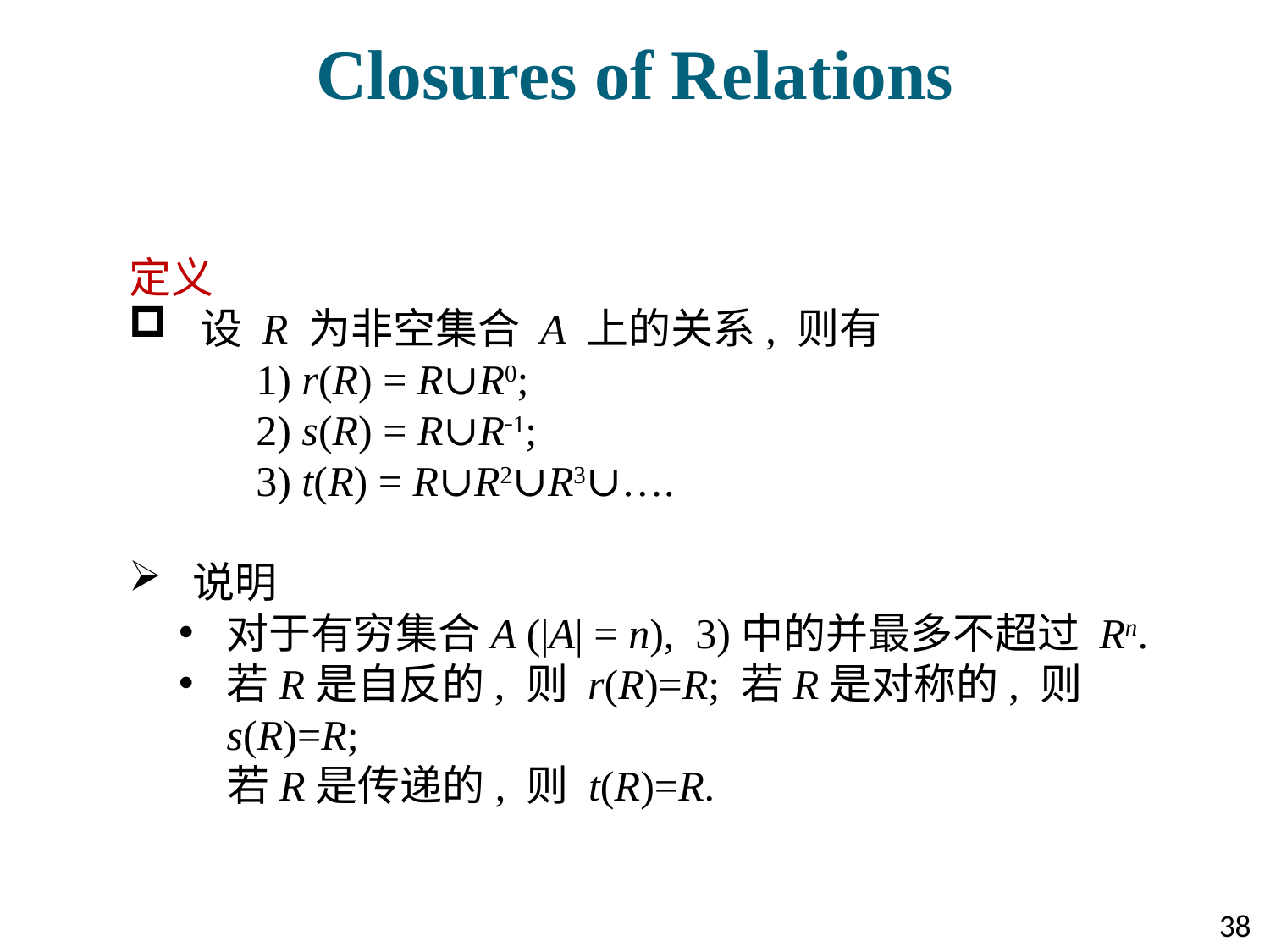

# Closures of Relations
定义
设 R 为非空集合 A 上的关系, 则有
 r(R) = R∪R0;
 s(R) = R∪R−1;
 t(R) = R∪R2∪R3∪….

说明
对于有穷集合A (|A| = n),  3)中的并最多不超过 Rn.
若R是自反的, 则 r(R)=R; 若R是对称的, 则s(R)=R;
    若R是传递的, 则 t(R)=R.